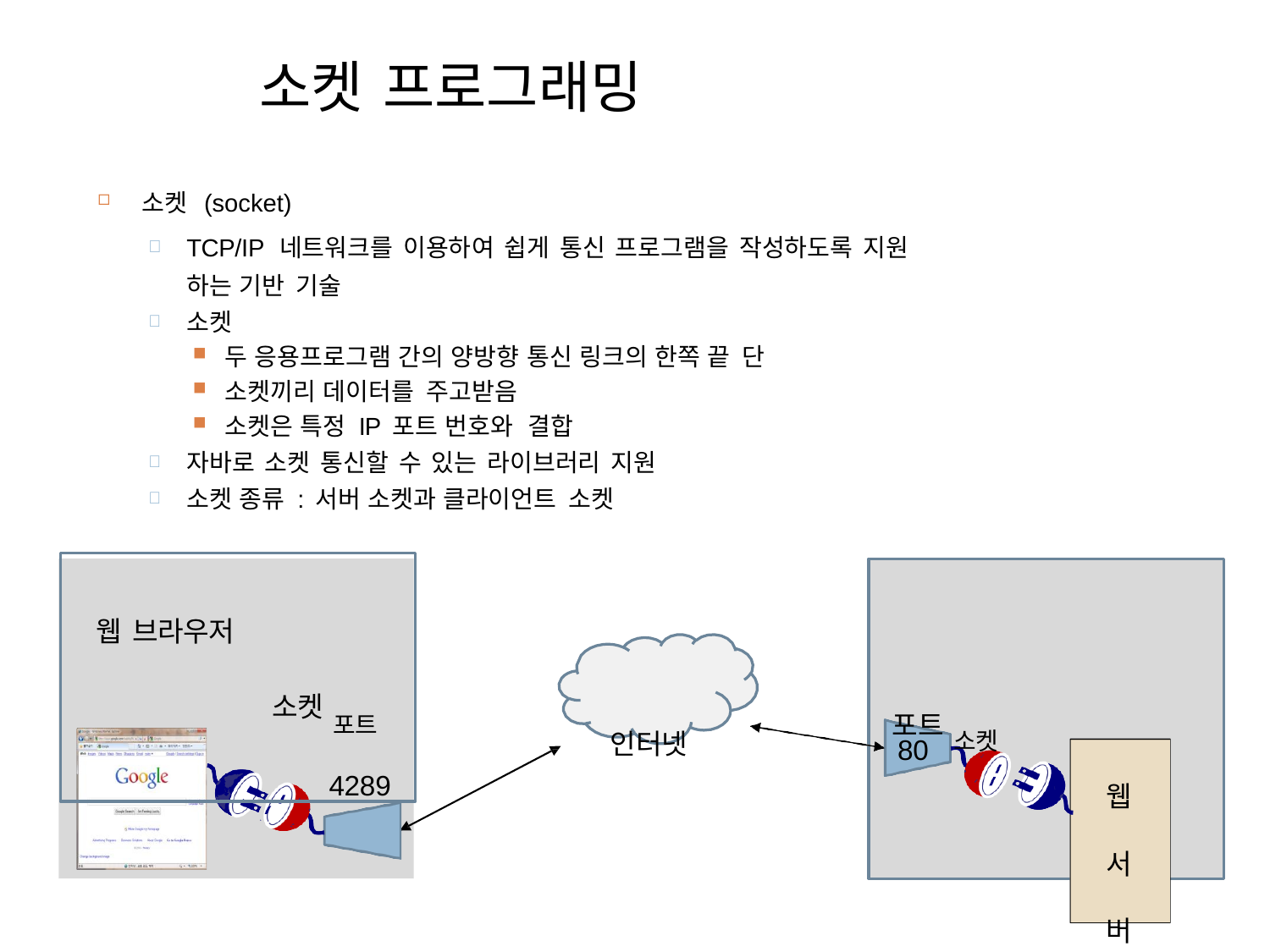

# 소켓 프로그래밍
8
소켓 (socket)
TCP/IP 네트워크를 이용하여 쉽게 통신 프로그램을 작성하도록 지원
하는 기반 기술
소켓
두 응용프로그램 간의 양방향 통신 링크의 한쪽 끝 단
소켓끼리 데이터를 주고받음
소켓은 특정 IP 포트 번호와 결합
자바로 소켓 통신할 수 있는 라이브러리 지원
소켓 종류 : 서버 소켓과 클라이언트 소켓

웹 브라우저

소켓 포트
4289

포트 소켓

인터넷
80

웹  서  버